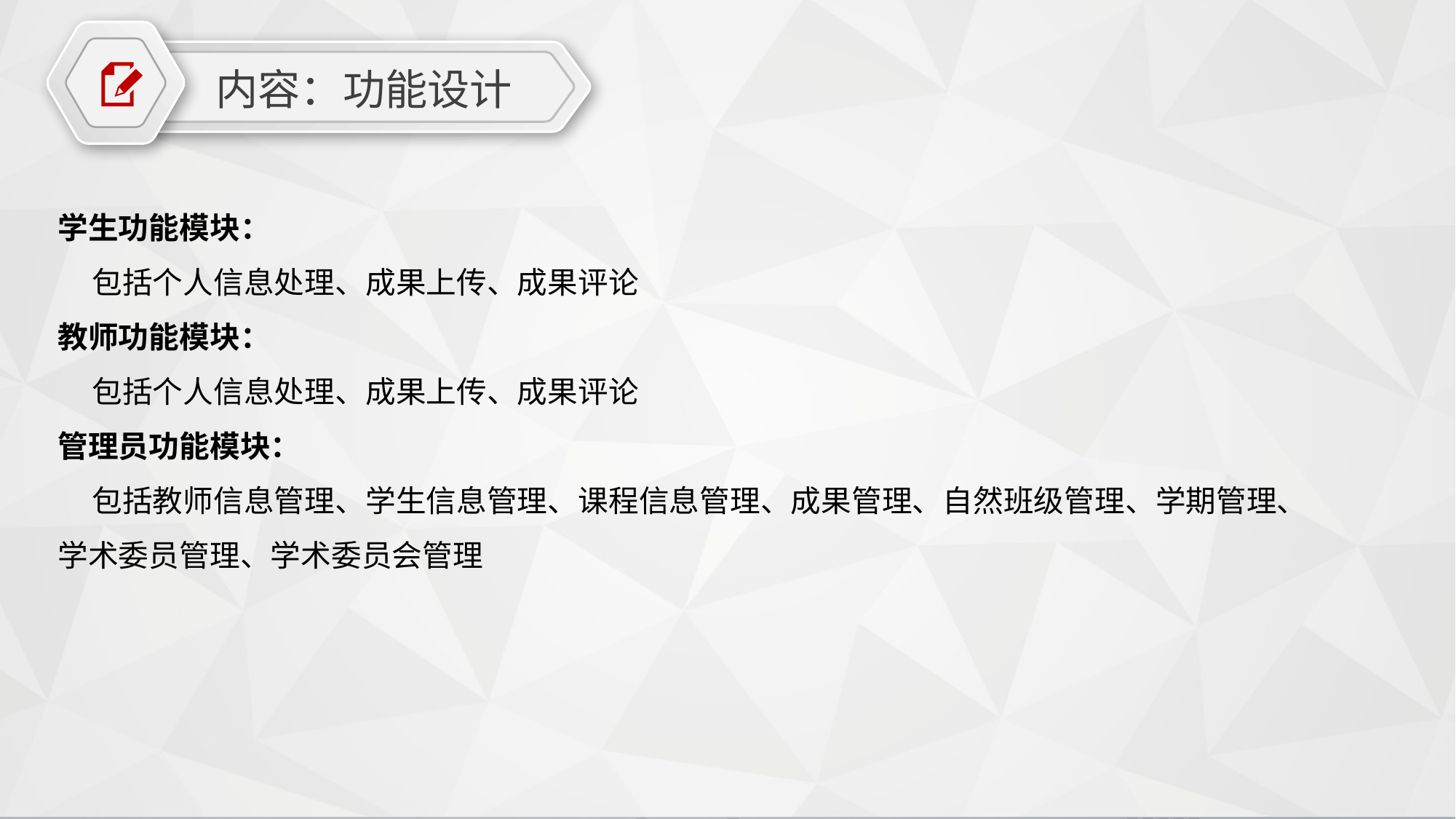

内容：功能设计

学生功能模块：
    包括个人信息处理、成果上传、成果评论
教师功能模块：
    包括个人信息处理、成果上传、成果评论
管理员功能模块：
    包括教师信息管理、学生信息管理、课程信息管理、成果管理、自然班级管理、学期管理、      学术委员管理、学术委员会管理